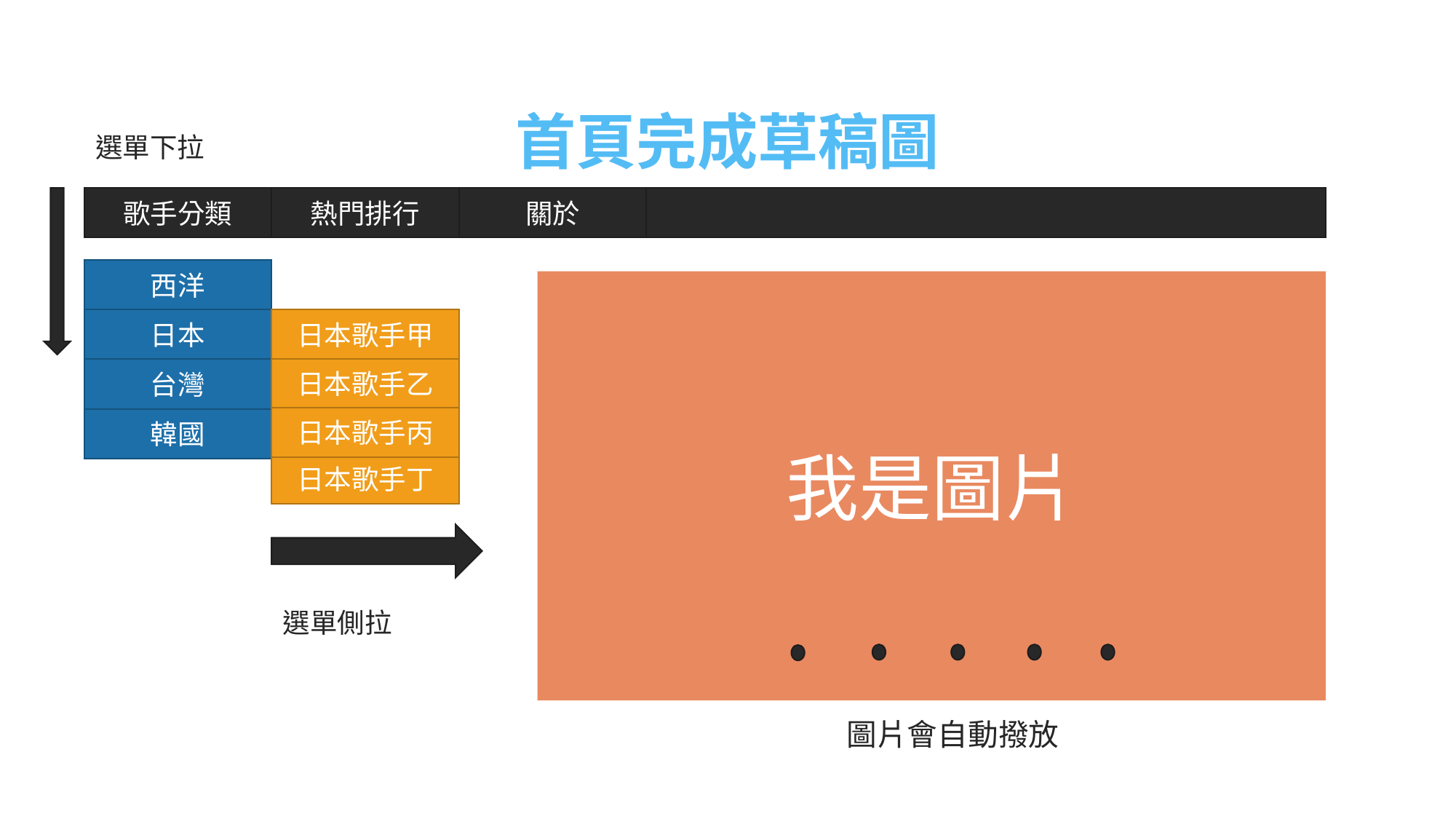

首頁完成草稿圖
選單下拉

歌手分類
熱門排行
關於

西洋
我是圖片
日本
日本歌手甲
日本歌手乙
台灣
日本歌手丙
韓國
日本歌手丁

選單側拉

圖片會自動撥放